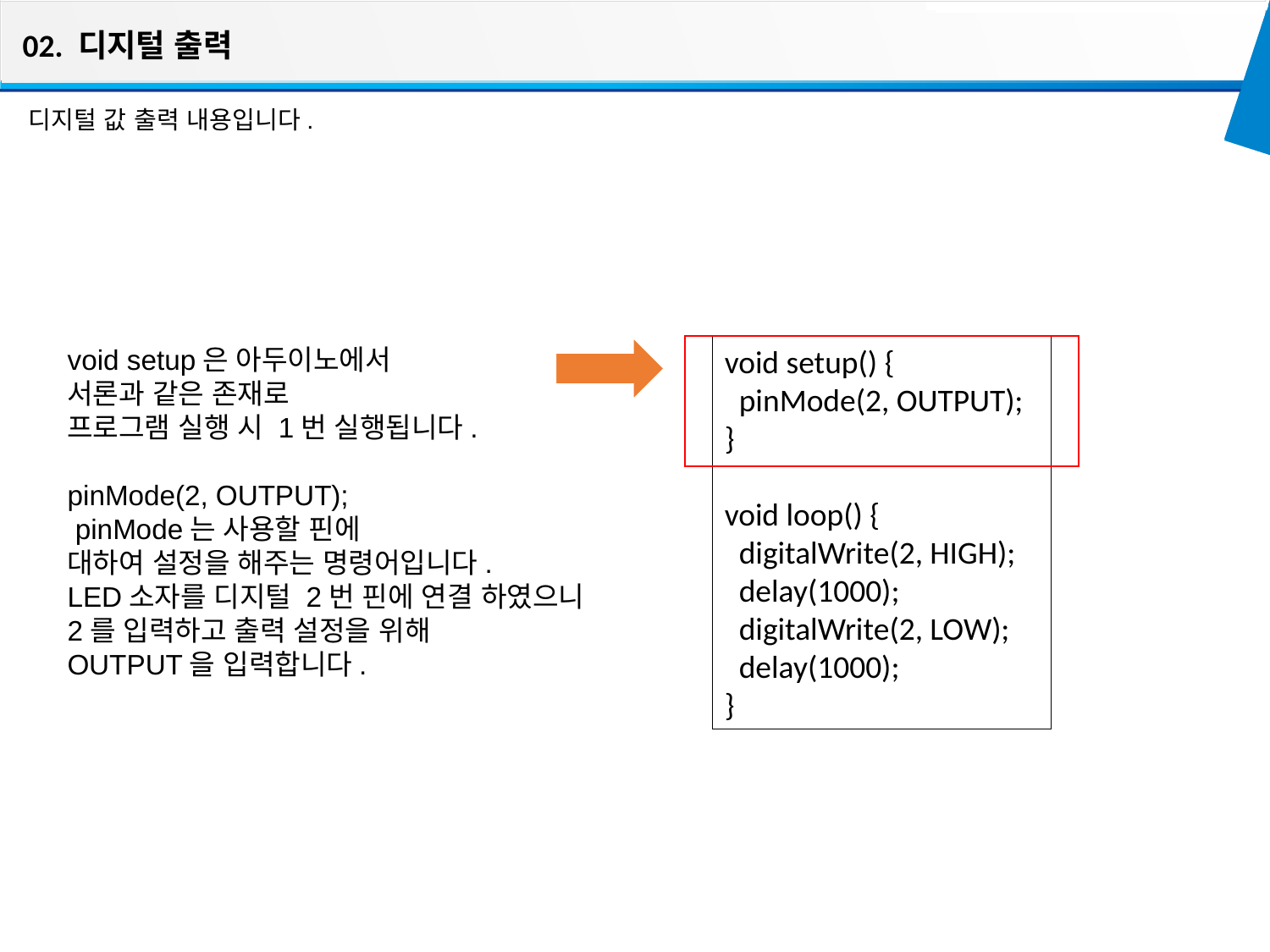

02. 디지털 출력

디지털 값 출력 내용입니다.
void setup은 아두이노에서
서론과 같은 존재로
프로그램 실행 시 1번 실행됩니다.

pinMode(2, OUTPUT);
 pinMode는 사용할 핀에
대하여 설정을 해주는 명령어입니다.
LED소자를 디지털 2번 핀에 연결 하였으니
2를 입력하고 출력 설정을 위해
OUTPUT을 입력합니다.

void setup() {
  pinMode(2, OUTPUT);
}

void loop() {
  digitalWrite(2, HIGH);
  delay(1000);
  digitalWrite(2, LOW);
  delay(1000);
}